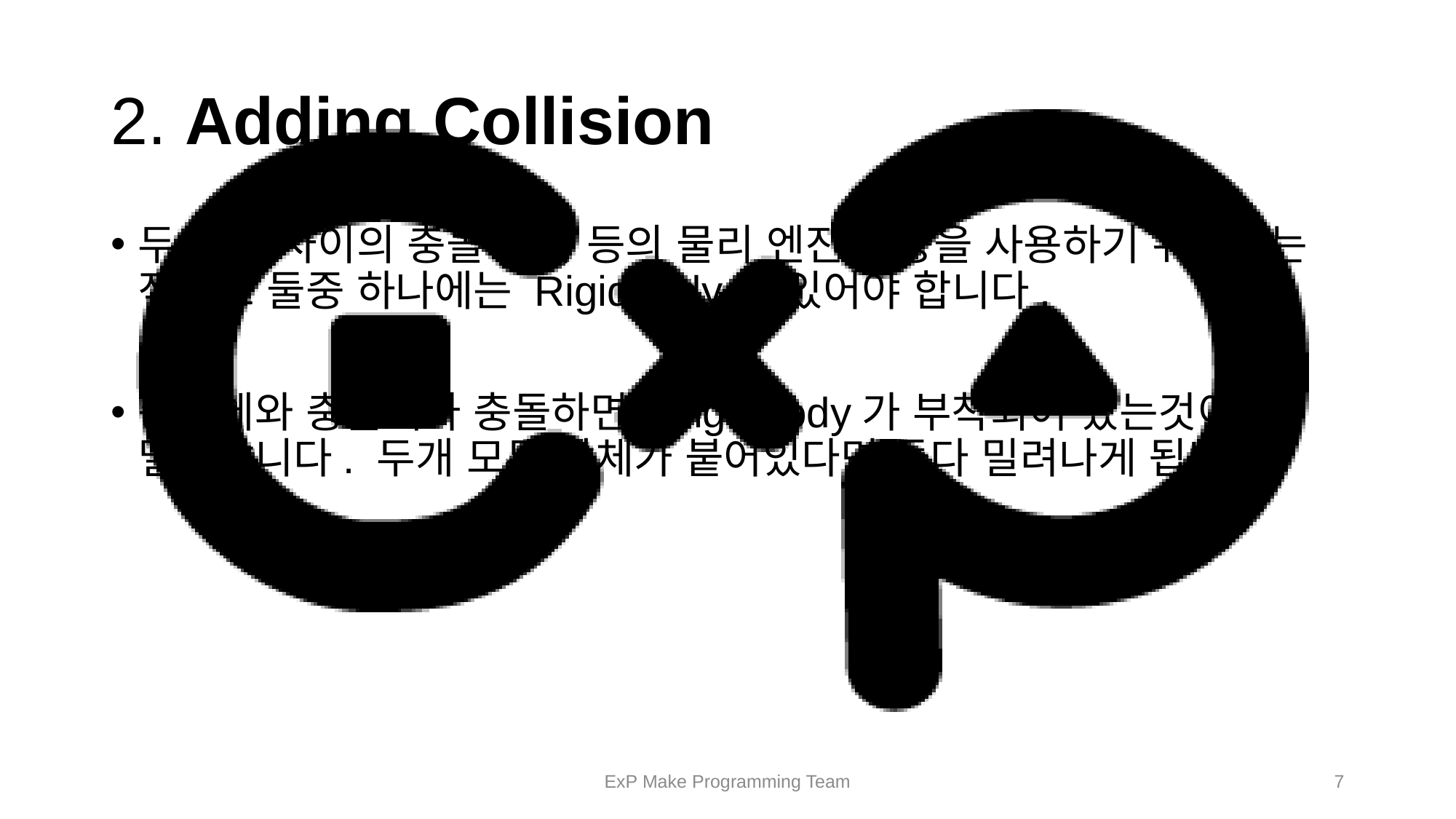

# 2. Adding Collision
두 물체 사이의 충돌 검사 등의 물리 엔진 기능을 사용하기 위해서는 적어도 둘중 하나에는 Rigidbody가 있어야 합니다.

충돌체와 충돌체가 충돌하면, Rigidbody가 부착되어 있는것이 밀려납니다. 두개 모두 강체가 붙어있다면 둘다 밀려나게 됩니다.
ExP Make Programming Team
7